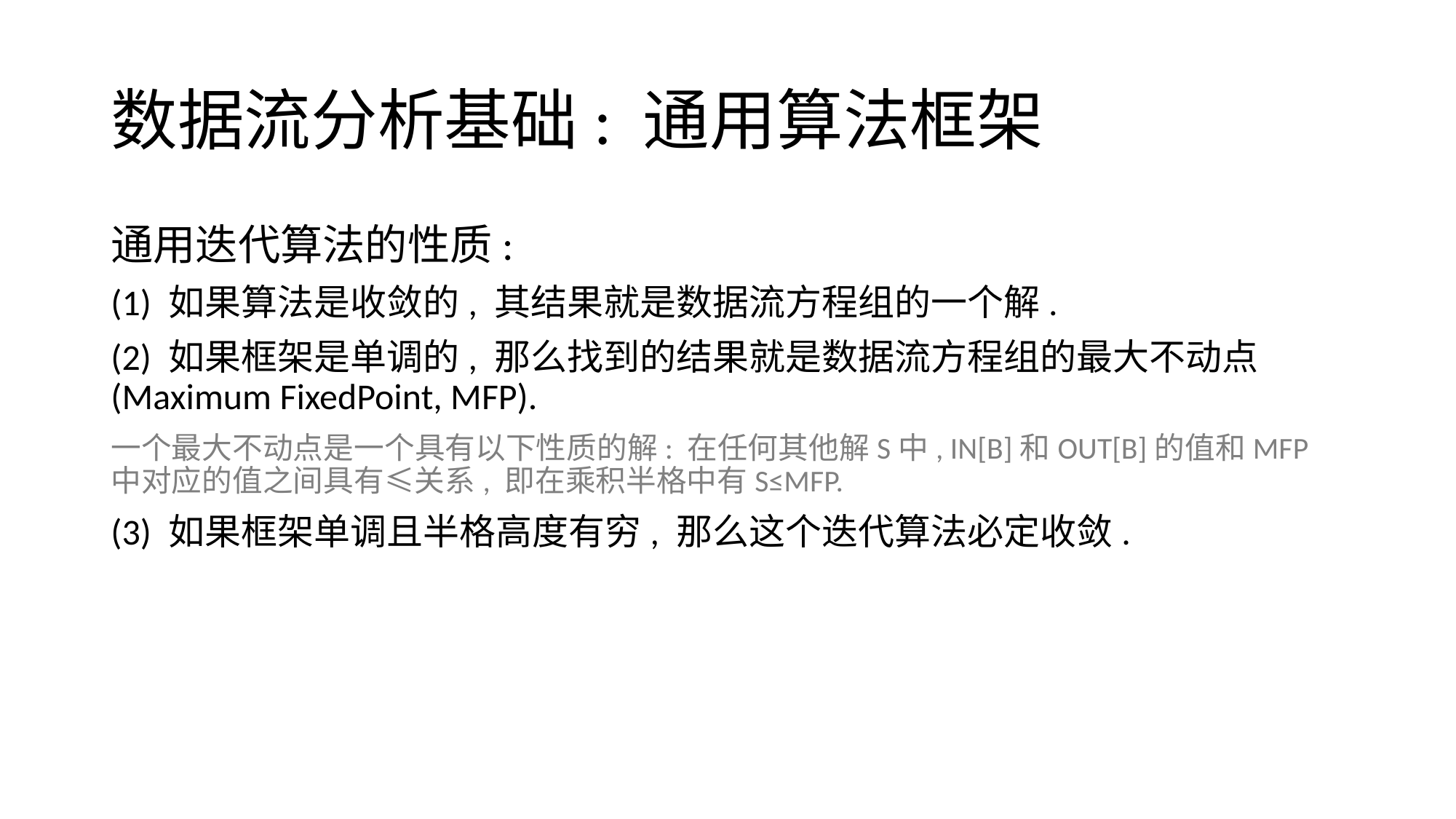

# 数据流分析基础: 通用算法框架
通用迭代算法的性质:
(1) 如果算法是收敛的, 其结果就是数据流方程组的一个解.
(2) 如果框架是单调的, 那么找到的结果就是数据流方程组的最大不动点(Maximum FixedPoint, MFP).
一个最大不动点是一个具有以下性质的解: 在任何其他解S中, IN[B]和OUT[B]的值和MFP中对应的值之间具有≤关系, 即在乘积半格中有S≤MFP.
(3) 如果框架单调且半格高度有穷, 那么这个迭代算法必定收敛.